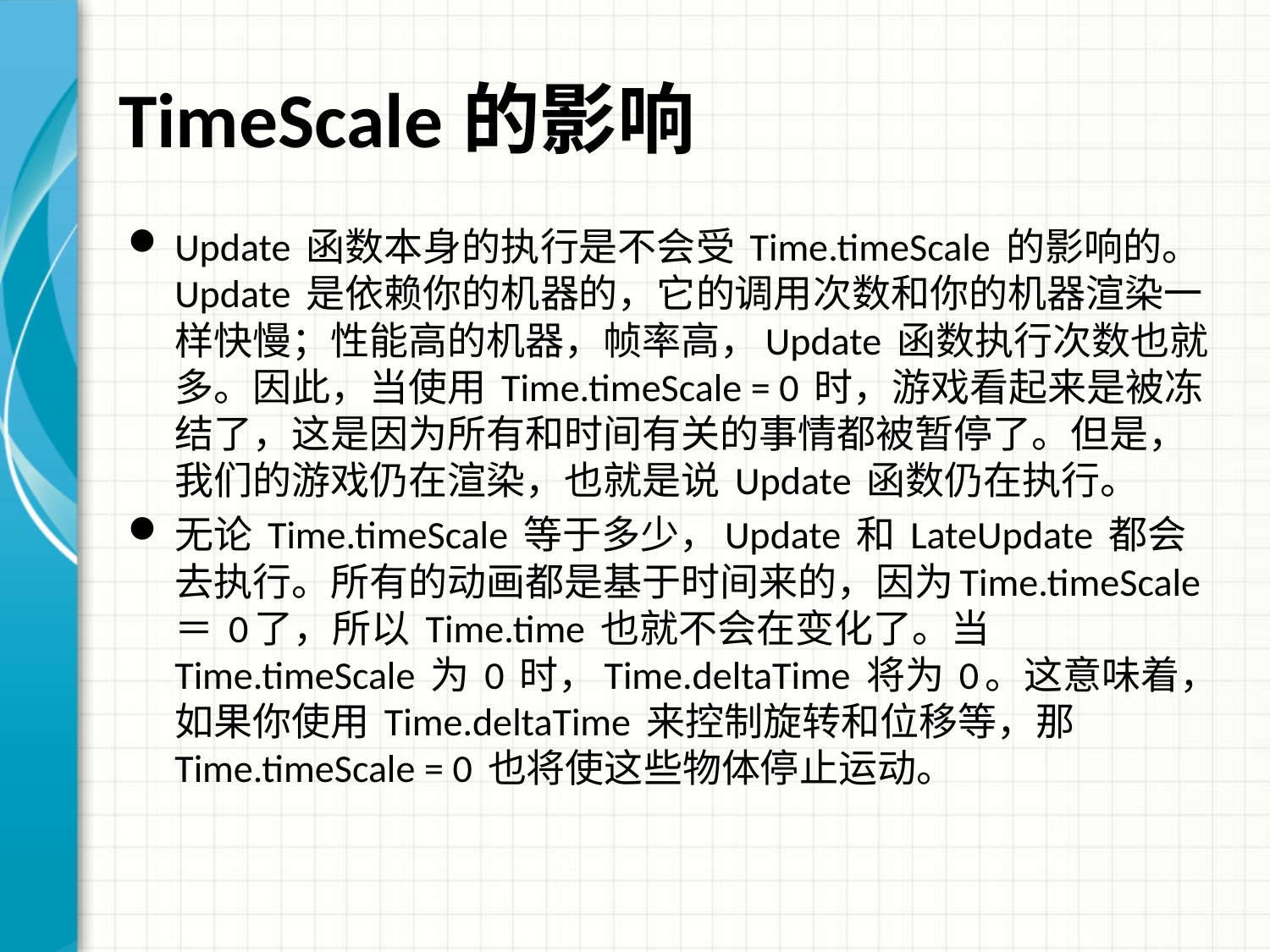

# TimeScale的影响
Update 函数本身的执行是不会受 Time.timeScale 的影响的。Update 是依赖你的机器的，它的调用次数和你的机器渲染一样快慢；性能高的机器，帧率高，Update 函数执行次数也就多。因此，当使用 Time.timeScale = 0 时，游戏看起来是被冻结了，这是因为所有和时间有关的事情都被暂停了。但是，我们的游戏仍在渲染，也就是说 Update 函数仍在执行。
无论 Time.timeScale 等于多少，Update 和 LateUpdate 都会去执行。所有的动画都是基于时间来的，因为Time.timeScale ＝ 0了，所以 Time.time 也就不会在变化了。当 Time.timeScale 为 0 时，Time.deltaTime 将为 0。这意味着，如果你使用 Time.deltaTime 来控制旋转和位移等，那Time.timeScale = 0 也将使这些物体停止运动。